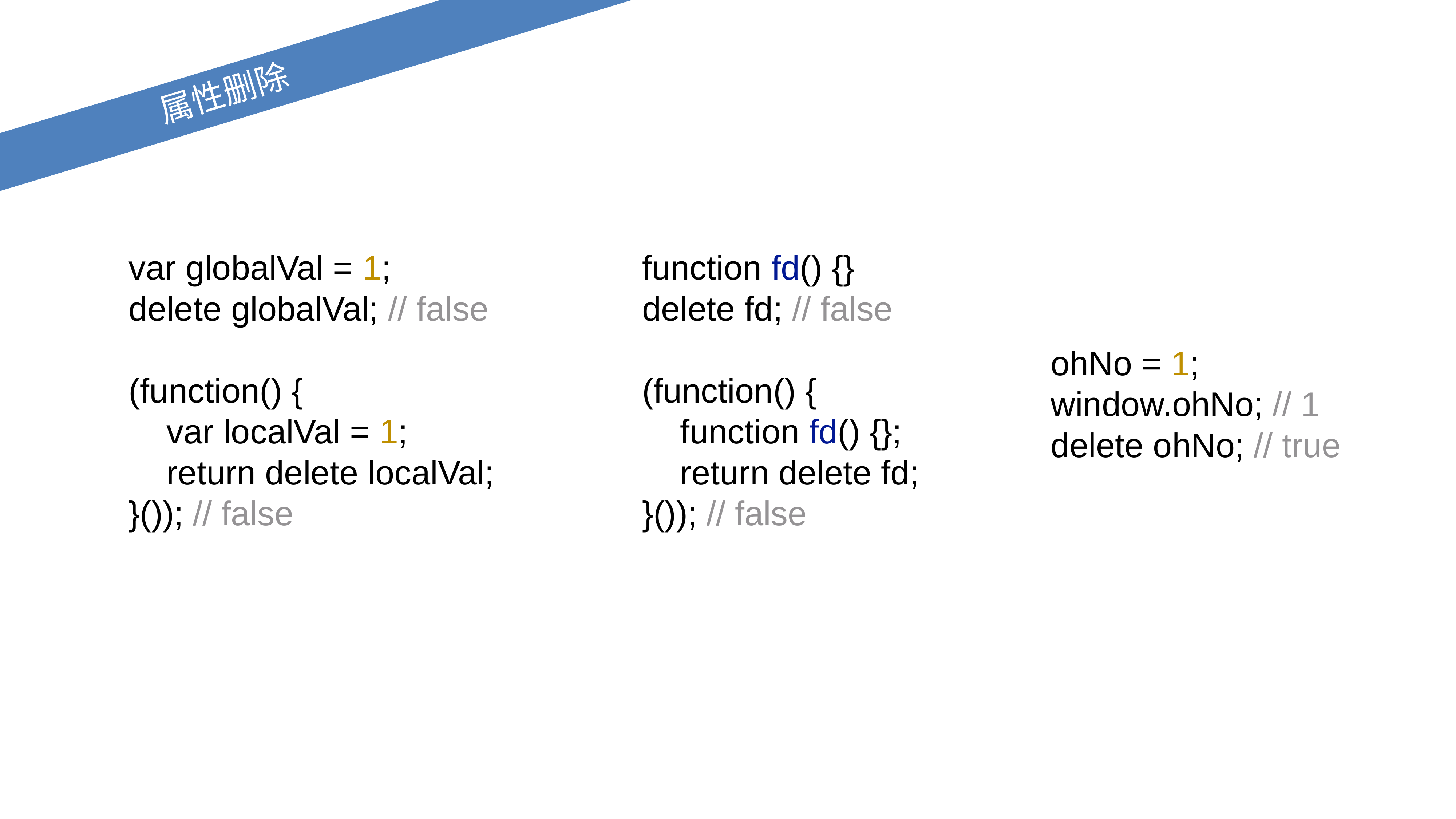

属性删除

var globalVal = 1;
delete globalVal; // false

(function() {
    var localVal = 1;
    return delete localVal;
}()); // false

function fd() {}
delete fd; // false

(function() {
    function fd() {};
    return delete fd;
}()); // false
ohNo = 1;
window.ohNo; // 1
delete ohNo; // true
15